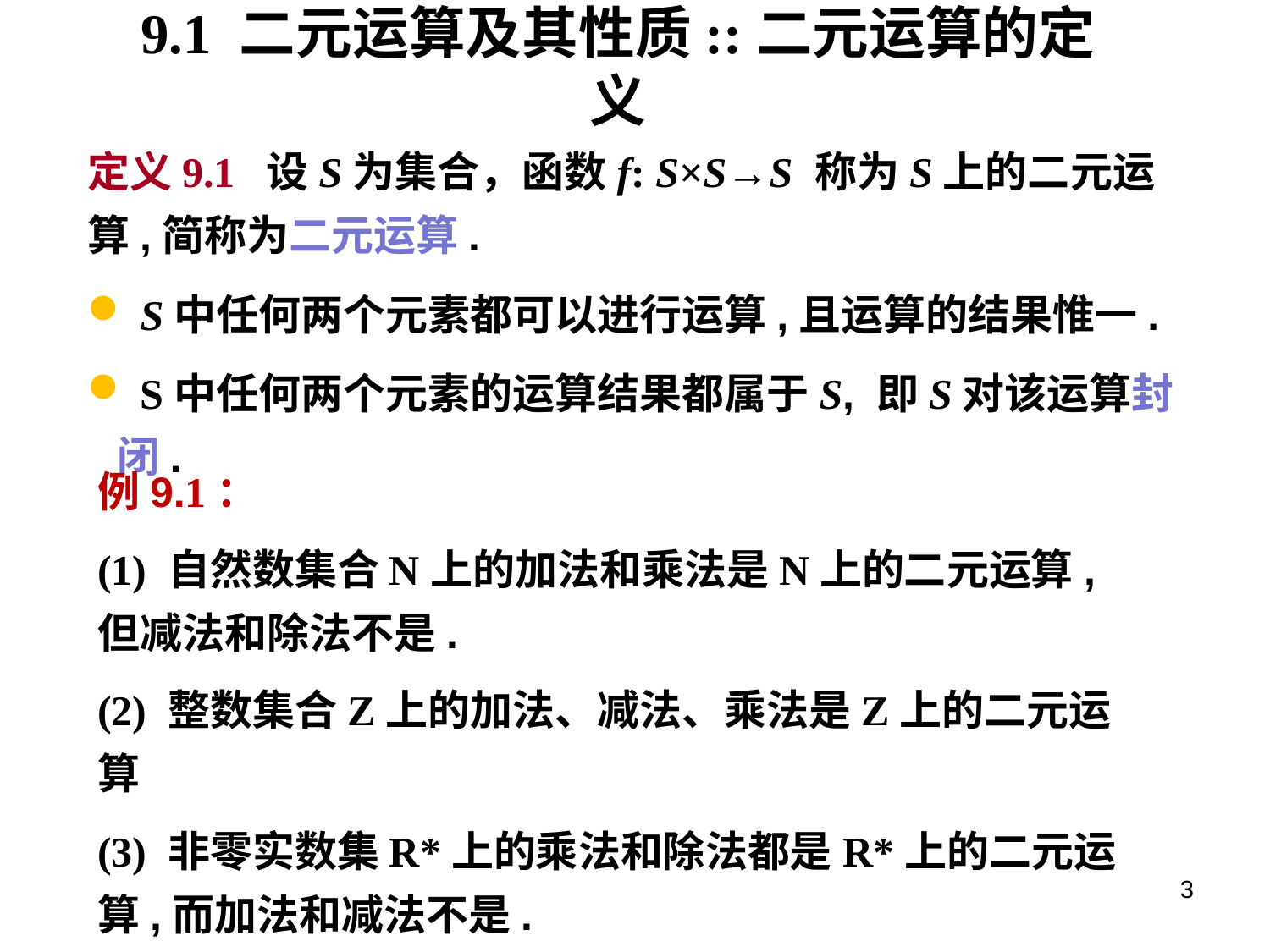

# 9.1 二元运算及其性质::二元运算的定义
定义9.1  设S为集合，函数f: S×S→S 称为S上的二元运算,简称为二元运算.
 S中任何两个元素都可以进行运算,且运算的结果惟一.
 S中任何两个元素的运算结果都属于S, 即S对该运算封闭.
例9.1：
(1) 自然数集合N上的加法和乘法是N上的二元运算, 但减法和除法不是.
(2) 整数集合Z上的加法、减法、乘法是Z上的二元运算
(3) 非零实数集R*上的乘法和除法都是R*上的二元运算,而加法和减法不是.
3